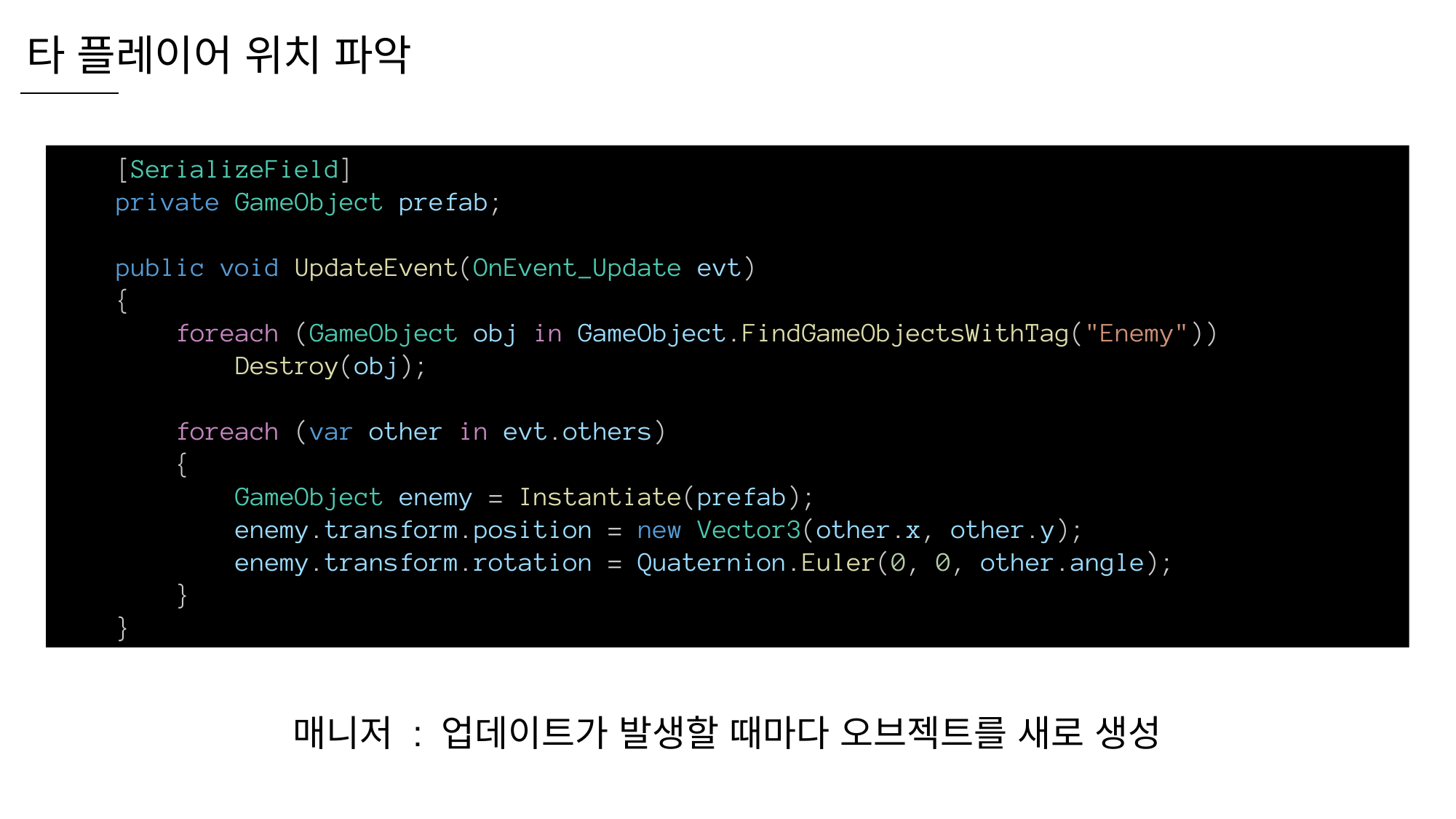

타 플레이어 위치 파악
    [SerializeField]
    private GameObject prefab;
    public void UpdateEvent(OnEvent_Update evt)
    {
        foreach (GameObject obj in GameObject.FindGameObjectsWithTag("Enemy"))
            Destroy(obj);
        foreach (var other in evt.others)
        {
            GameObject enemy = Instantiate(prefab);
            enemy.transform.position = new Vector3(other.x, other.y);
            enemy.transform.rotation = Quaternion.Euler(0, 0, other.angle);
        }
    }
매니저 : 업데이트가 발생할 때마다 오브젝트를 새로 생성